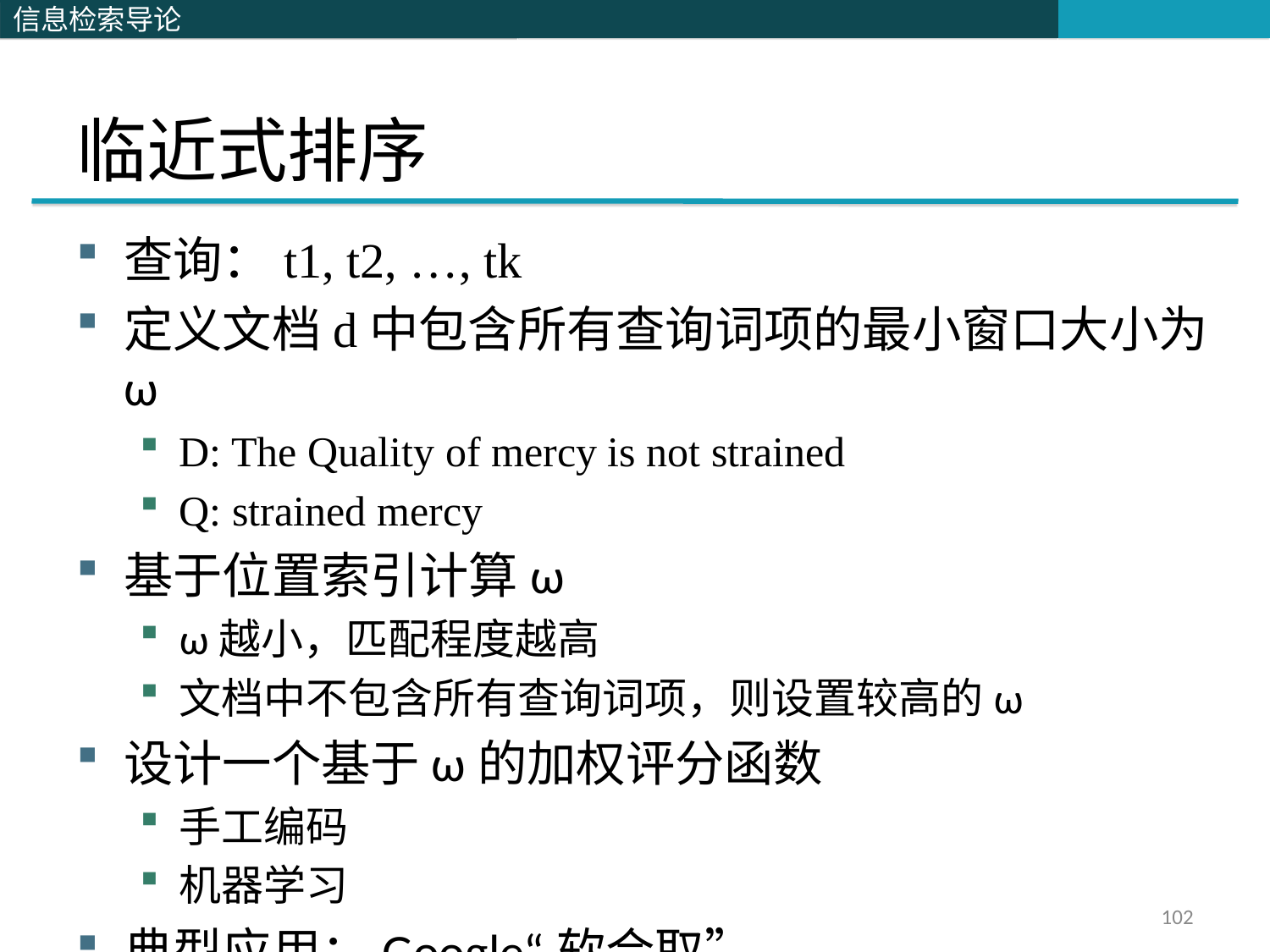

# 临近式排序
查询：t1, t2, …, tk
定义文档d中包含所有查询词项的最小窗口大小为ω
D: The Quality of mercy is not strained
Q: strained mercy
基于位置索引计算ω
ω越小，匹配程度越高
文档中不包含所有查询词项，则设置较高的ω
设计一个基于ω的加权评分函数
手工编码
机器学习
典型应用：Google“软合取”

102